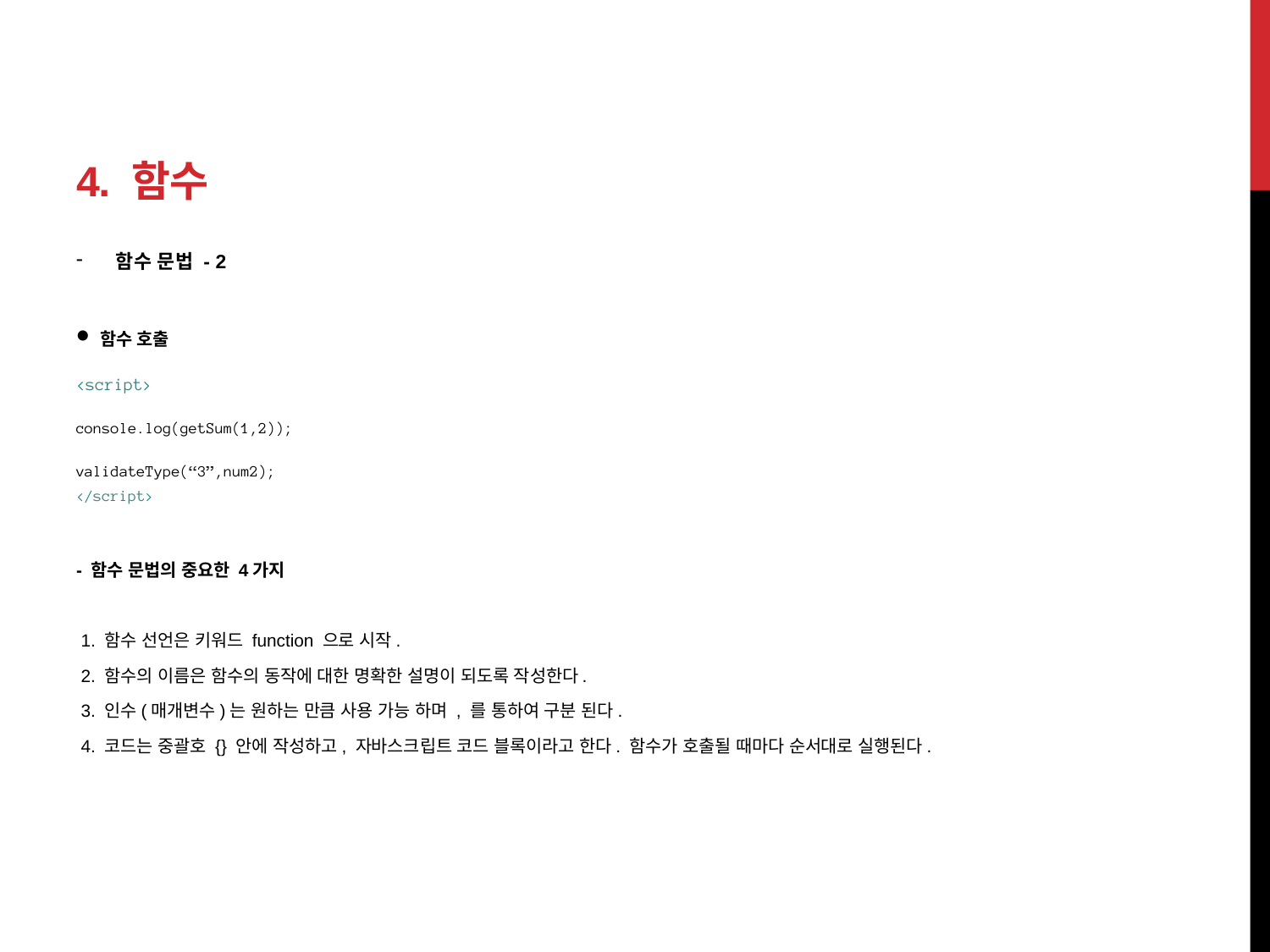

# 4. 함수
함수 문법 - 2

함수 호출
<script>
console.log(getSum(1,2));
validateType(“3”,num2);
</script>

- 함수 문법의 중요한 4가지

 1. 함수 선언은 키워드 function 으로 시작.
 2. 함수의 이름은 함수의 동작에 대한 명확한 설명이 되도록 작성한다.
 3. 인수(매개변수)는 원하는 만큼 사용 가능 하며 , 를 통하여 구분 된다.
 4. 코드는 중괄호 {} 안에 작성하고, 자바스크립트 코드 블록이라고 한다. 함수가 호출될 때마다 순서대로 실행된다.